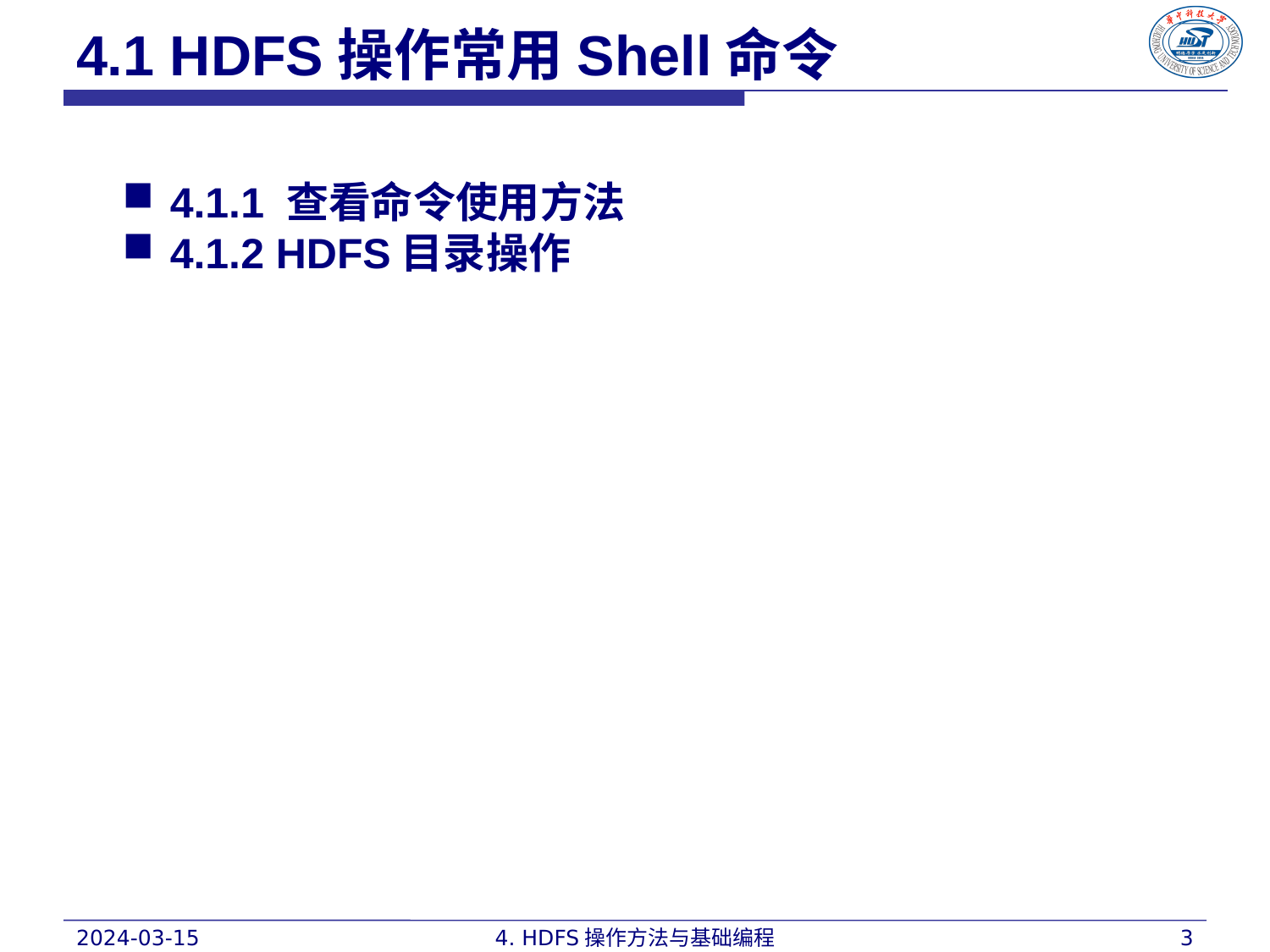

4.1 HDFS操作常用Shell命令
4.1.1 查看命令使用方法
4.1.2 HDFS目录操作
2024-03-15
4. HDFS操作方法与基础编程
3